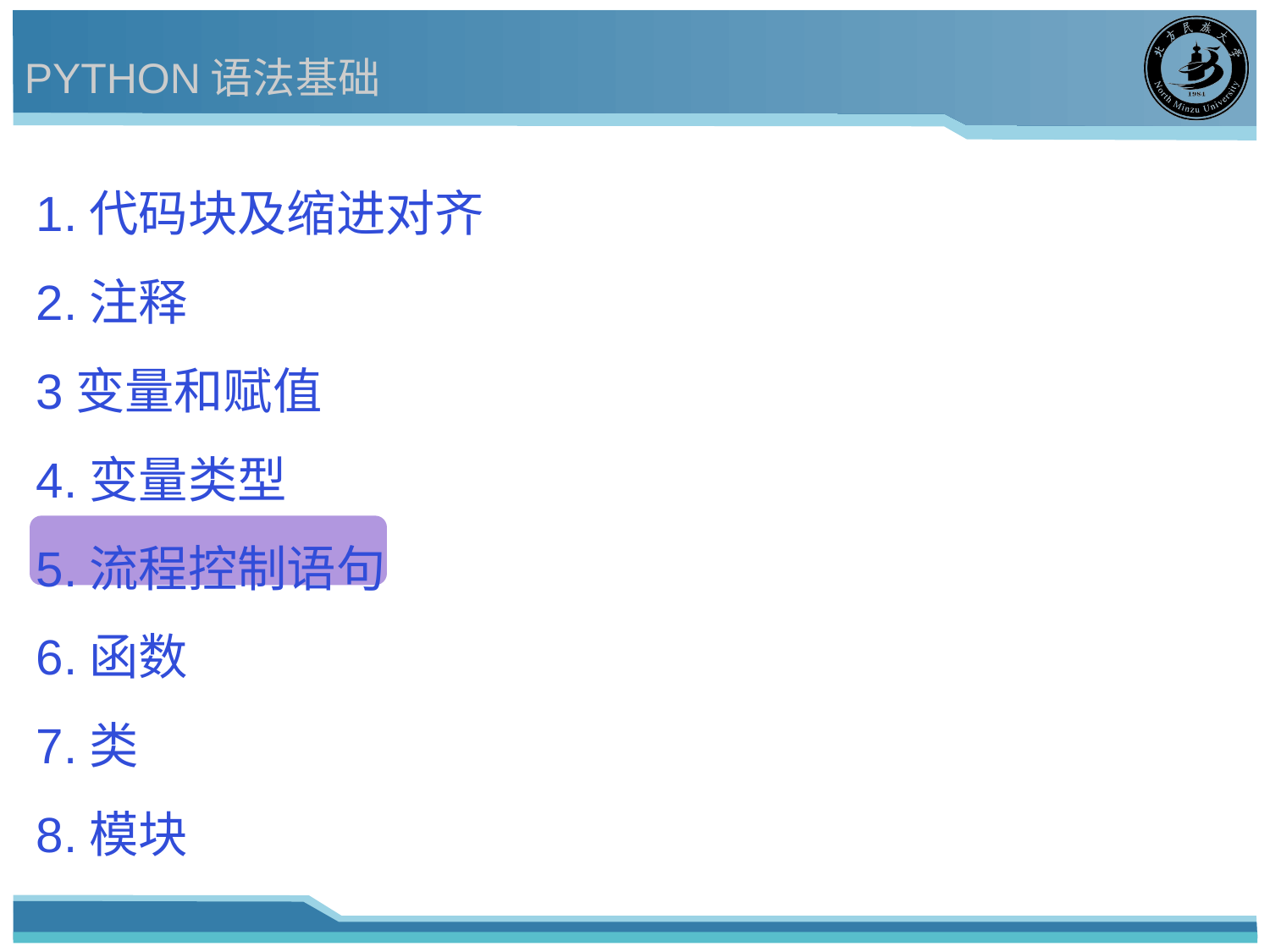

Python语法基础
1.代码块及缩进对齐
2.注释
3变量和赋值
4.变量类型
5.流程控制语句
6.函数
7.类
8.模块